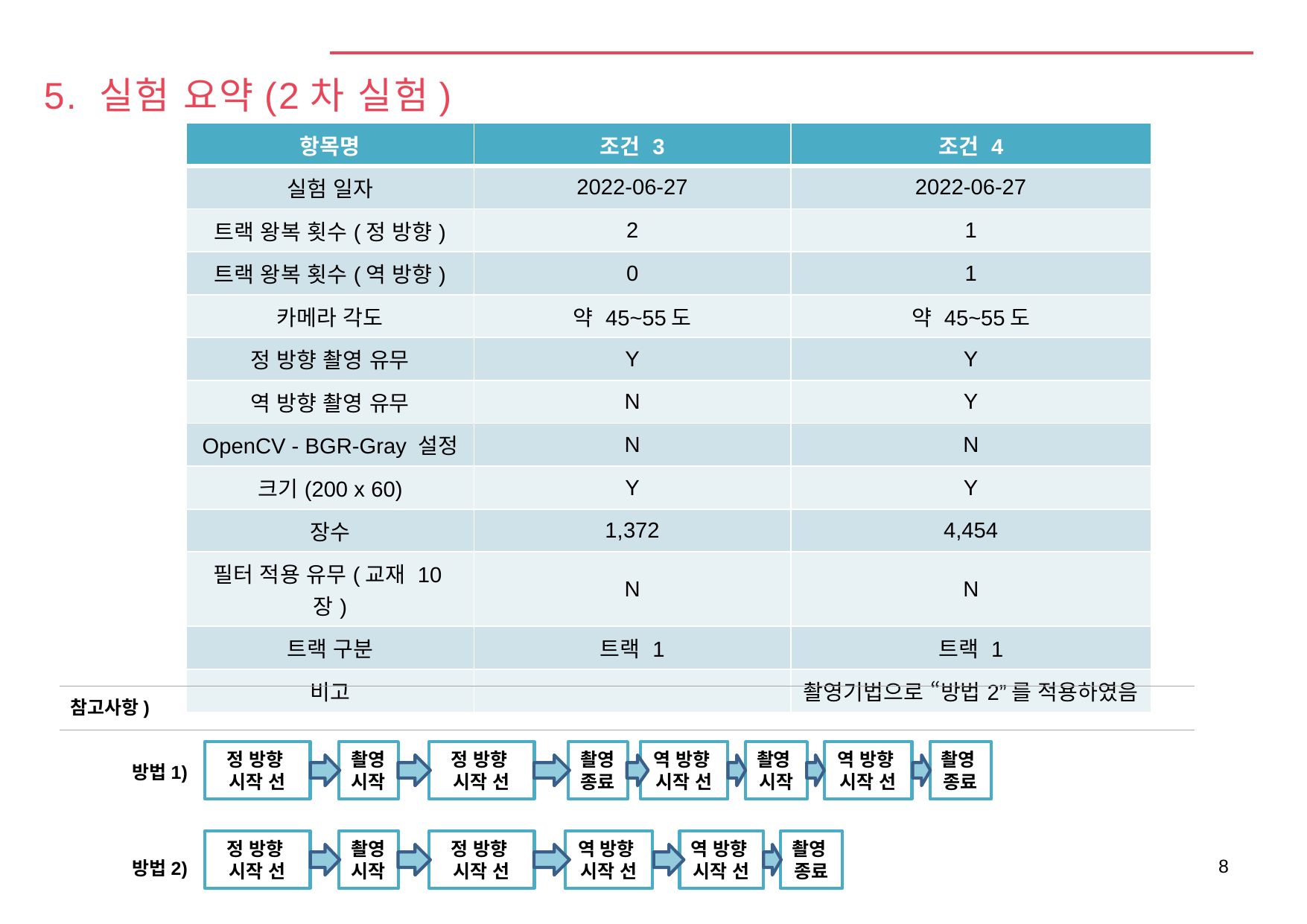

# 5. 실험 요약(2차 실험)
| 항목명 | 조건 3 | 조건 4 |
| --- | --- | --- |
| 실험 일자 | 2022-06-27 | 2022-06-27 |
| 트랙 왕복 횟수(정 방향) | 2 | 1 |
| 트랙 왕복 횟수(역 방향) | 0 | 1 |
| 카메라 각도 | 약 45~55도 | 약 45~55도 |
| 정 방향 촬영 유무 | Y | Y |
| 역 방향 촬영 유무 | N | Y |
| OpenCV - BGR-Gray 설정 | N | N |
| 크기(200 x 60) | Y | Y |
| 장수 | 1,372 | 4,454 |
| 필터 적용 유무(교재 10장) | N | N |
| 트랙 구분 | 트랙 1 | 트랙 1 |
| 비고 |  | 촬영기법으로 “방법2”를 적용하였음 |
참고사항)
정 방향
시작 선
촬영
시작
정 방향
시작 선
촬영
종료
역 방향
시작 선
촬영
시작
역 방향
시작 선
촬영
종료
방법1)

정 방향
시작 선
촬영
시작
정 방향
시작 선
역 방향
시작 선
역 방향
시작 선
촬영
종료

8
방법2)